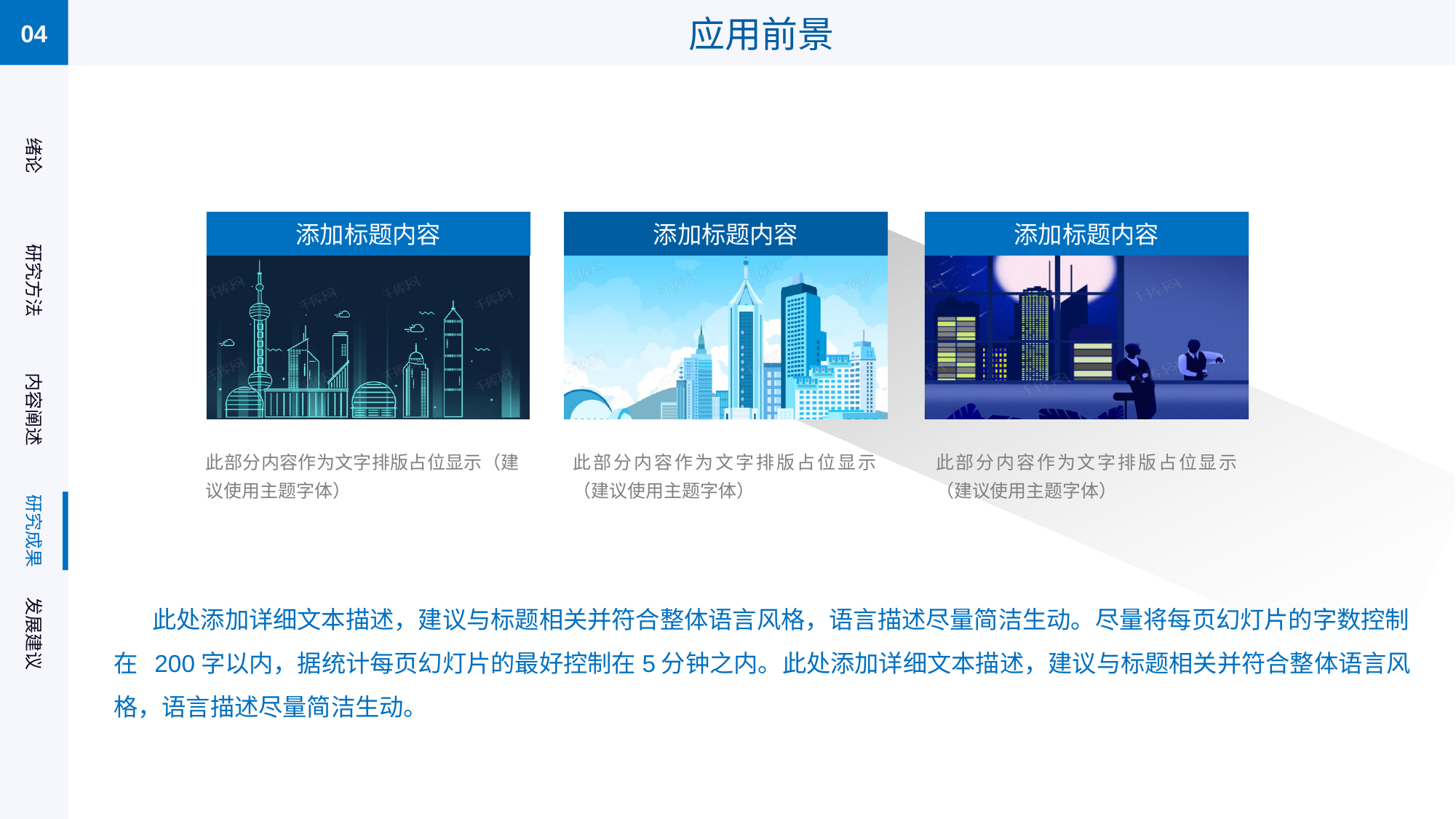

04
应用前景

绪论
添加标题内容
添加标题内容
添加标题内容

研究方法

内容阐述
此部分内容作为文字排版占位显示（建议使用主题字体）
此部分内容作为文字排版占位显示（建议使用主题字体）
此部分内容作为文字排版占位显示（建议使用主题字体）

研究成果
      此处添加详细文本描述，建议与标题相关并符合整体语言风格，语言描述尽量简洁生动。尽量将每页幻灯片的字数控制在  200字以内，据统计每页幻灯片的最好控制在5分钟之内。此处添加详细文本描述，建议与标题相关并符合整体语言风格，语言描述尽量简洁生动。
发展建议
汇报：张三